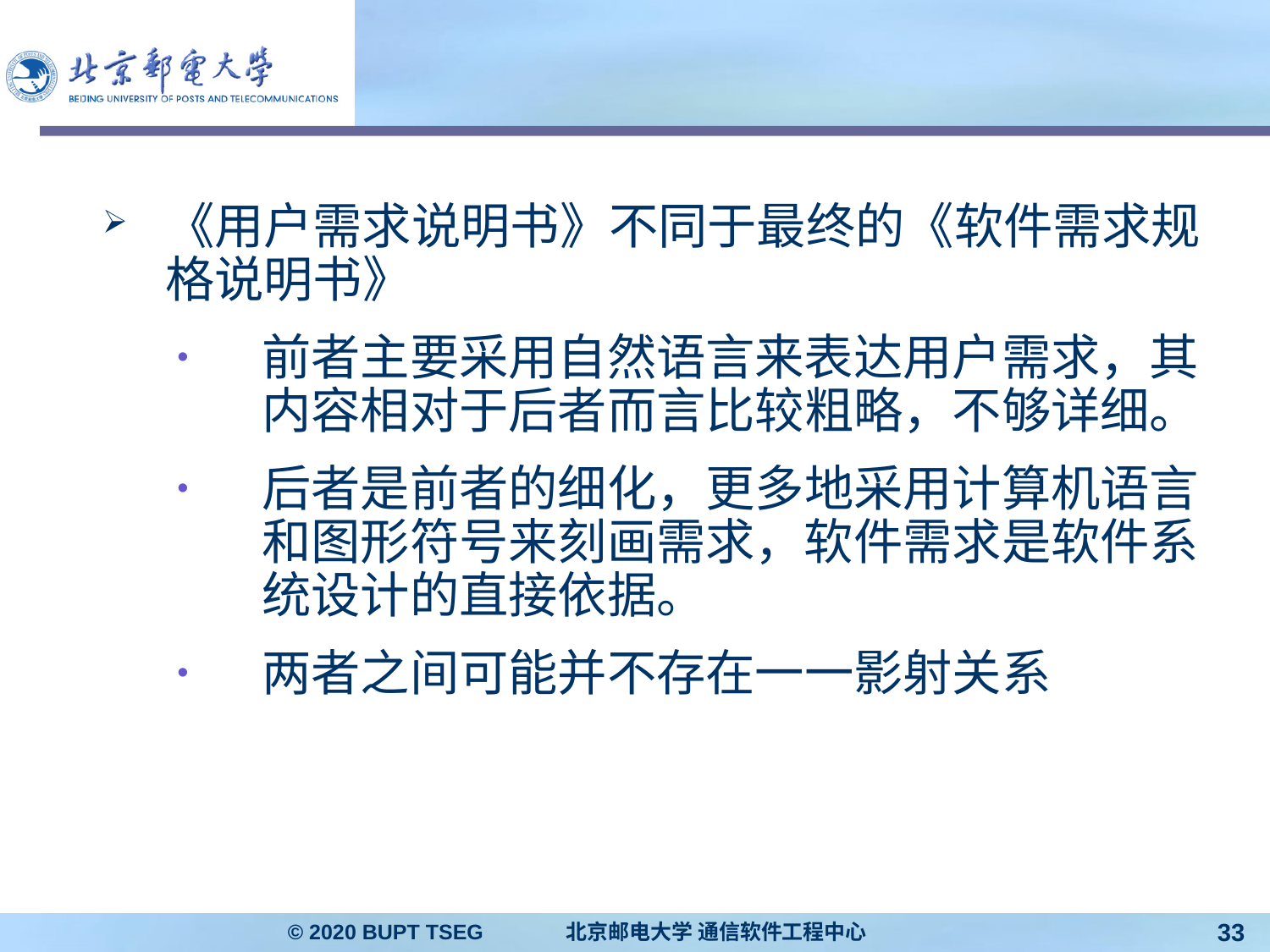

#
《用户需求说明书》不同于最终的《软件需求规格说明书》
前者主要采用自然语言来表达用户需求，其内容相对于后者而言比较粗略，不够详细。
后者是前者的细化，更多地采用计算机语言和图形符号来刻画需求，软件需求是软件系统设计的直接依据。
两者之间可能并不存在一一影射关系

© 2020 BUPT TSEG             北京邮电大学 通信软件工程中心